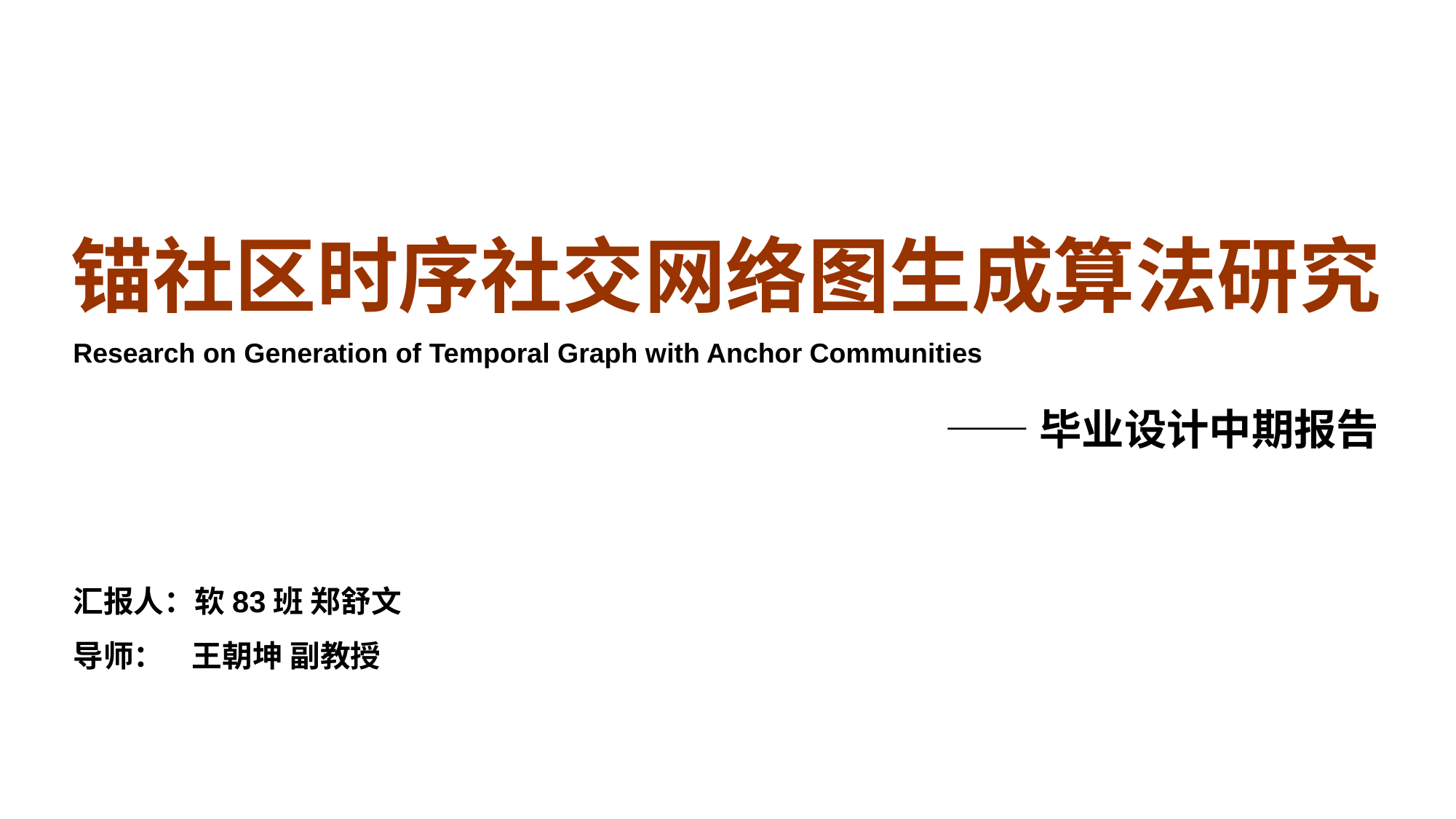

锚社区时序社交网络图生成算法研究
Research on Generation of Temporal Graph with Anchor Communities
——毕业设计中期报告
汇报人：软83班 郑舒文
导师：    王朝坤 副教授